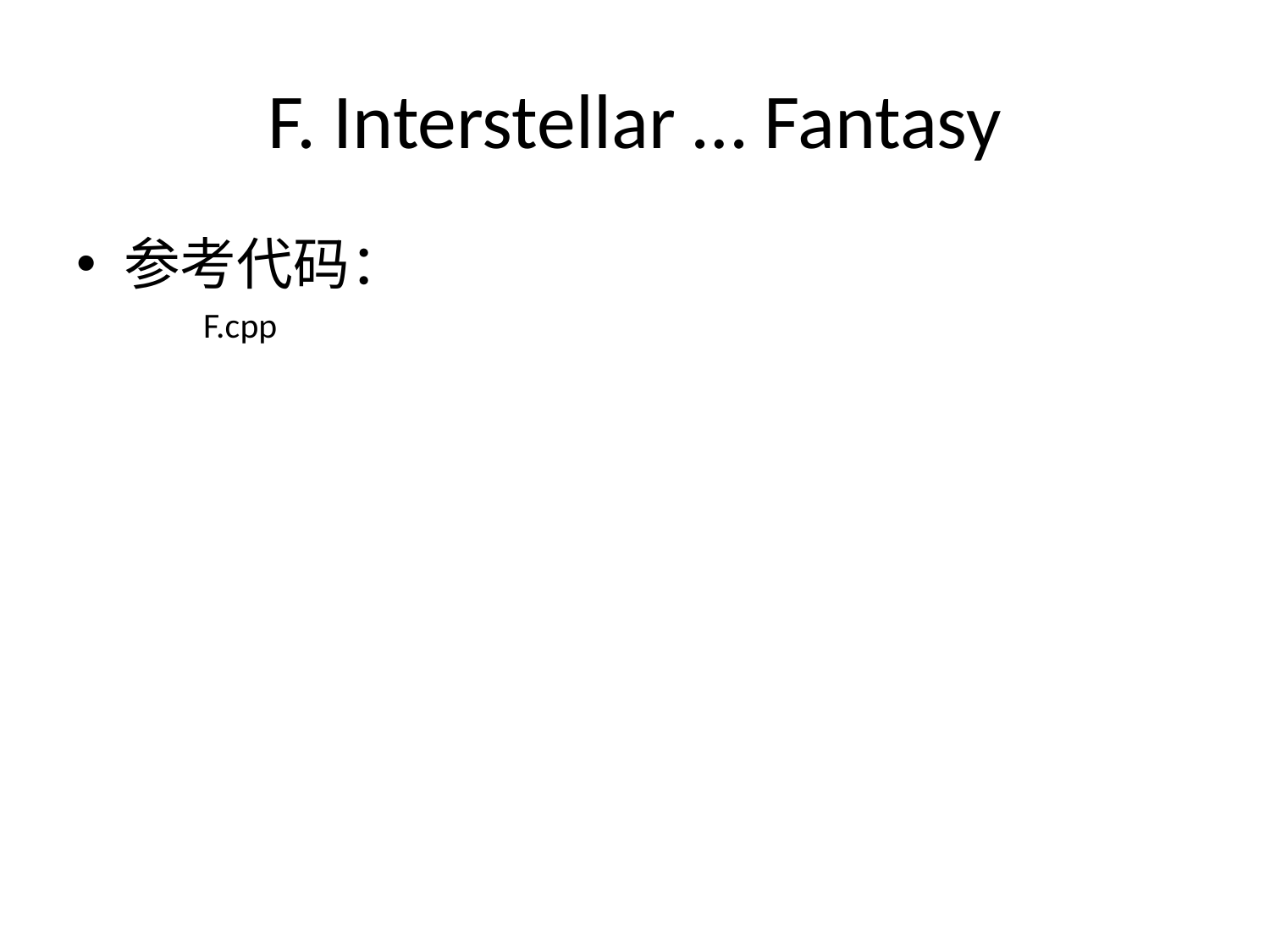

# F. Interstellar … Fantasy
参考代码：
	F.cpp